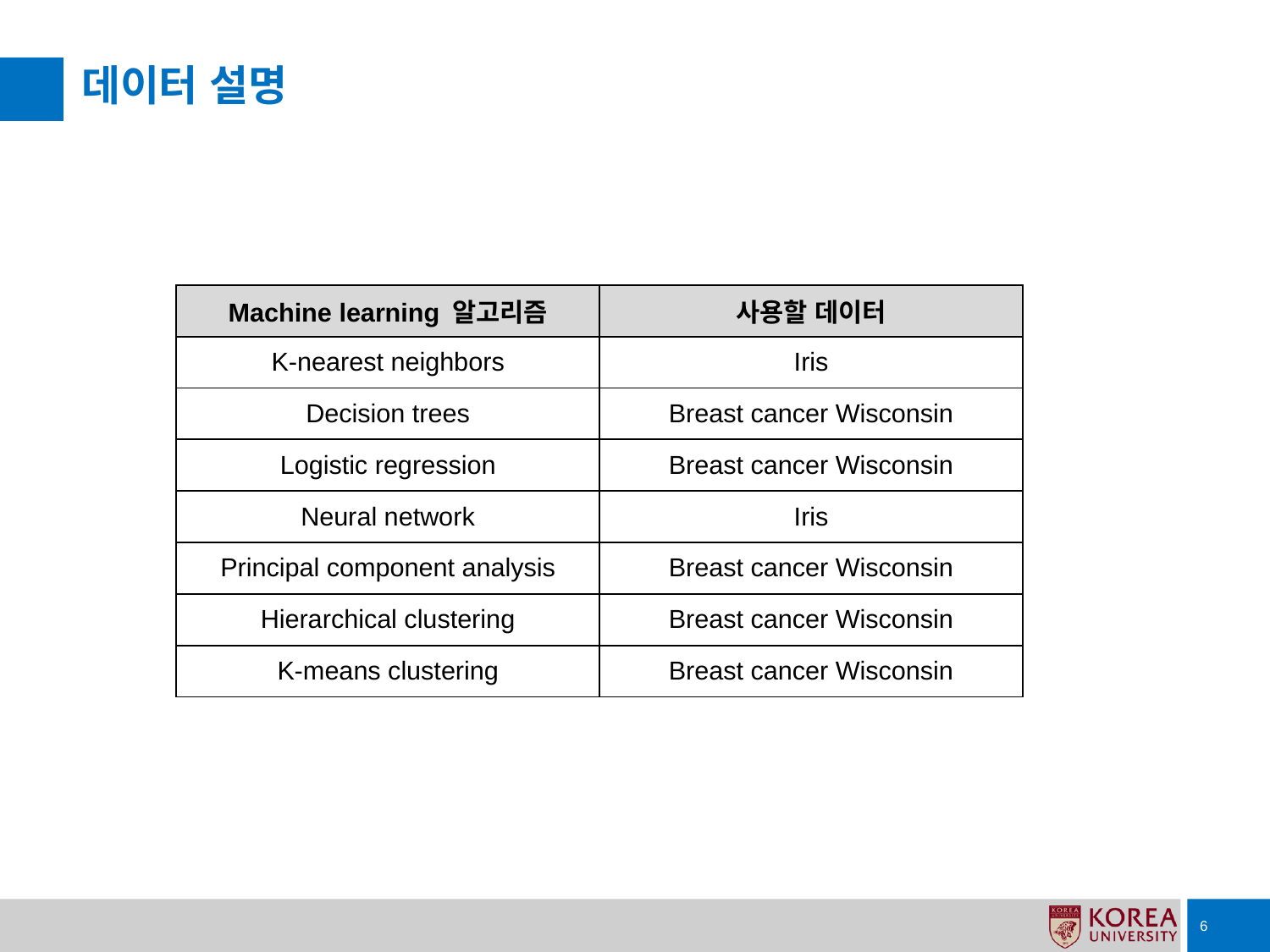

# 데이터 설명
| Machine learning 알고리즘 | 사용할 데이터 |
| --- | --- |
| K-nearest neighbors | Iris |
| Decision trees | Breast cancer Wisconsin |
| Logistic regression | Breast cancer Wisconsin |
| Neural network | Iris |
| Principal component analysis | Breast cancer Wisconsin |
| Hierarchical clustering | Breast cancer Wisconsin |
| K-means clustering | Breast cancer Wisconsin |